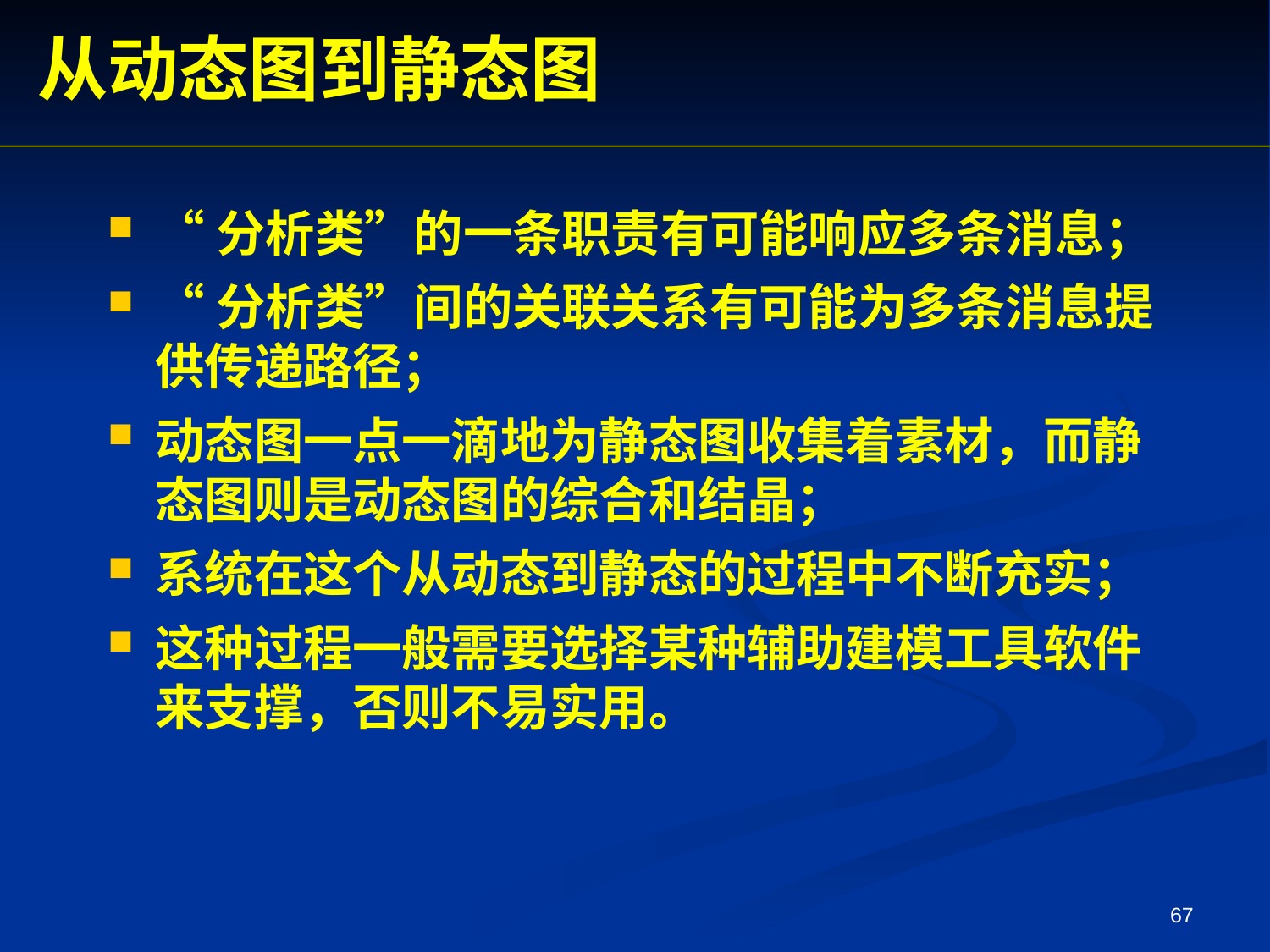

从动态图到静态图

“分析类”的一条职责有可能响应多条消息；
“分析类”间的关联关系有可能为多条消息提供传递路径；
动态图一点一滴地为静态图收集着素材，而静态图则是动态图的综合和结晶；
系统在这个从动态到静态的过程中不断充实；
这种过程一般需要选择某种辅助建模工具软件来支撑，否则不易实用。
67